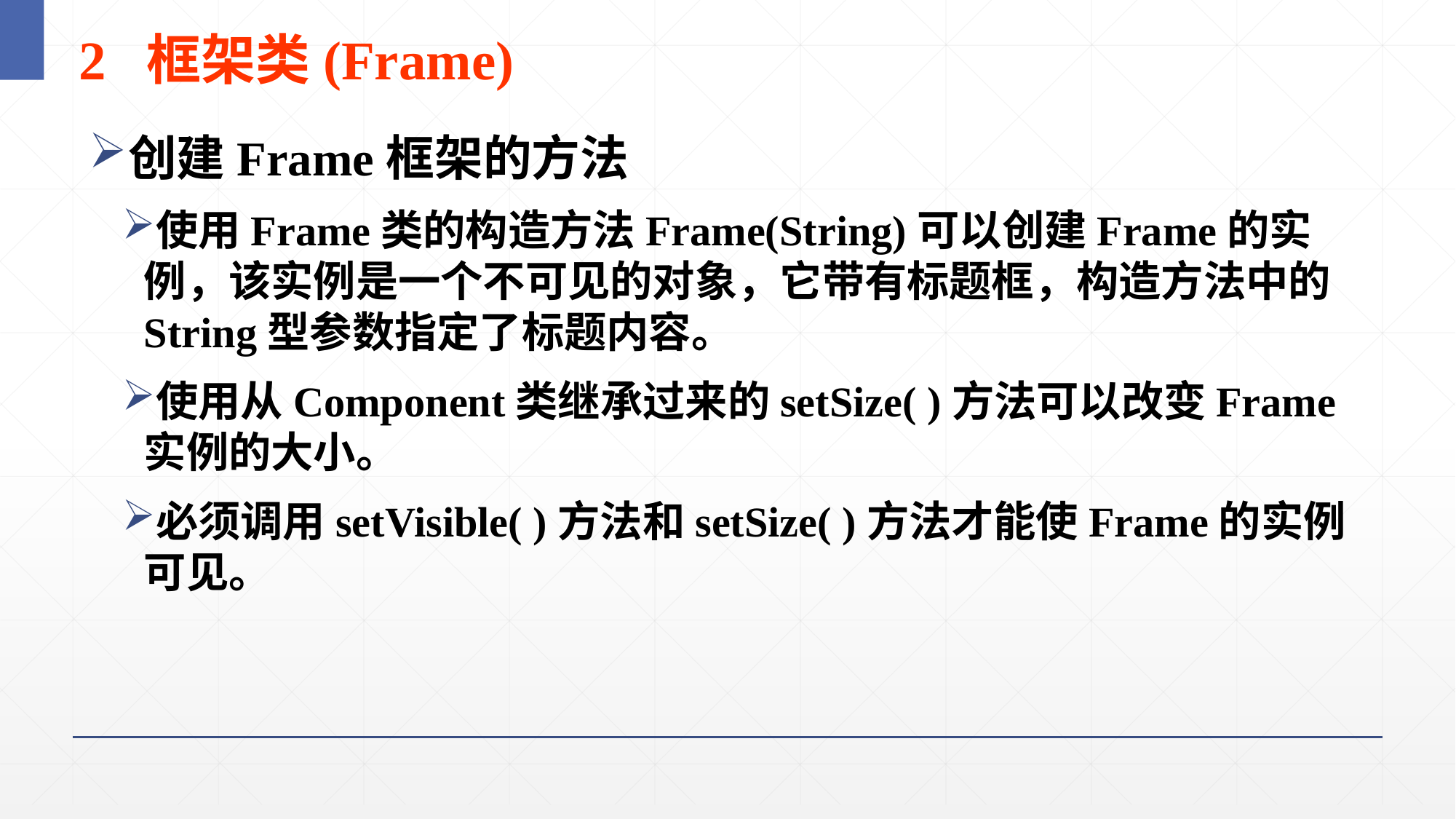

7
# 2  框架类(Frame)
创建Frame框架的方法
使用Frame类的构造方法Frame(String)可以创建Frame的实例，该实例是一个不可见的对象，它带有标题框，构造方法中的String型参数指定了标题内容。
使用从Component类继承过来的setSize( )方法可以改变Frame实例的大小。
必须调用setVisible( )方法和setSize( )方法才能使Frame的实例可见。